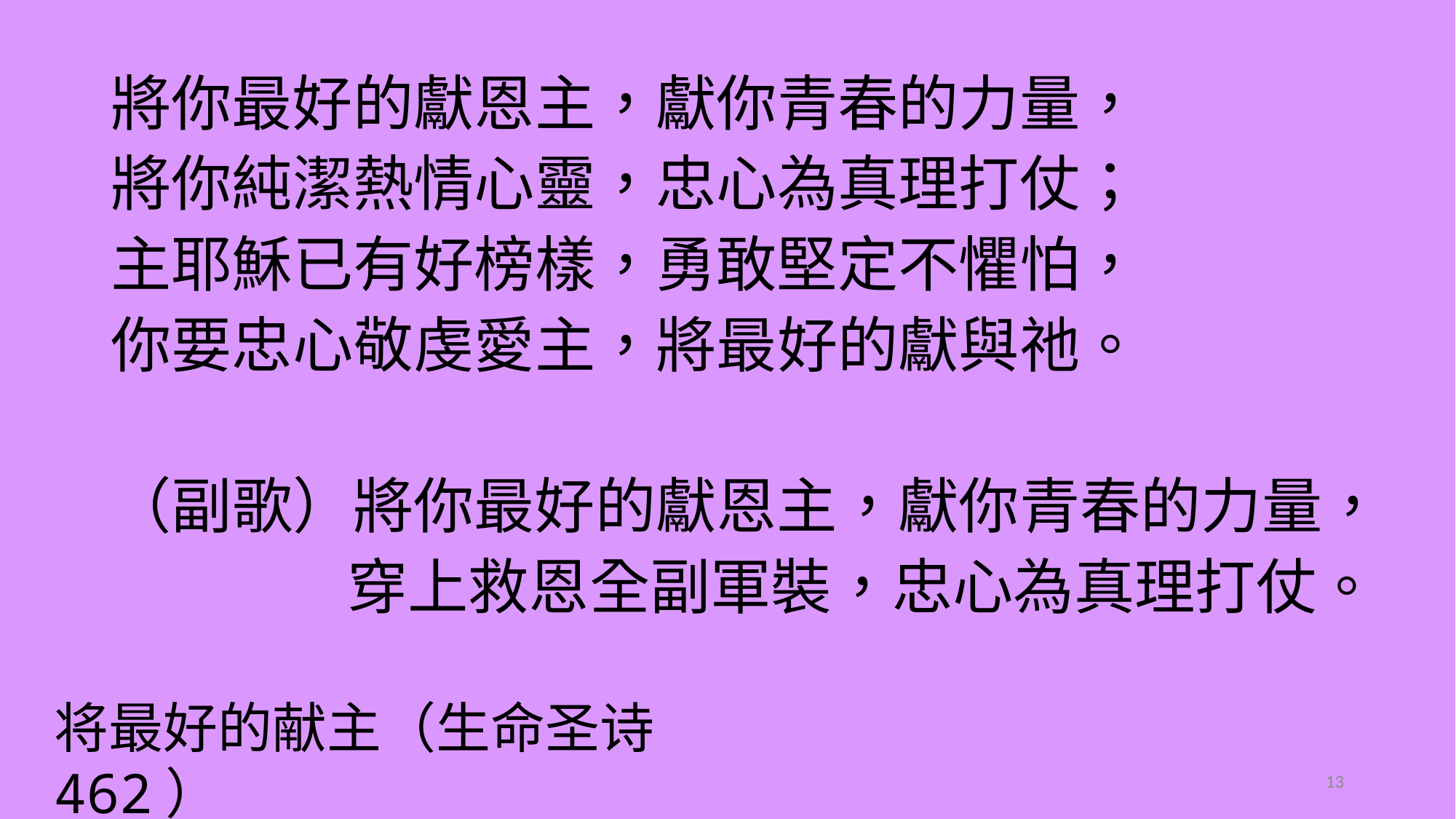

將你最好的獻恩主，獻你青春的力量，
將你純潔熱情心靈，忠心為真理打仗；
主耶穌已有好榜樣，勇敢堅定不懼怕，
你要忠心敬虔愛主，將最好的獻與祂。

（副歌）將你最好的獻恩主，獻你青春的力量，
　　　    穿上救恩全副軍裝，忠心為真理打仗。
将最好的献主（生命圣诗462）
13